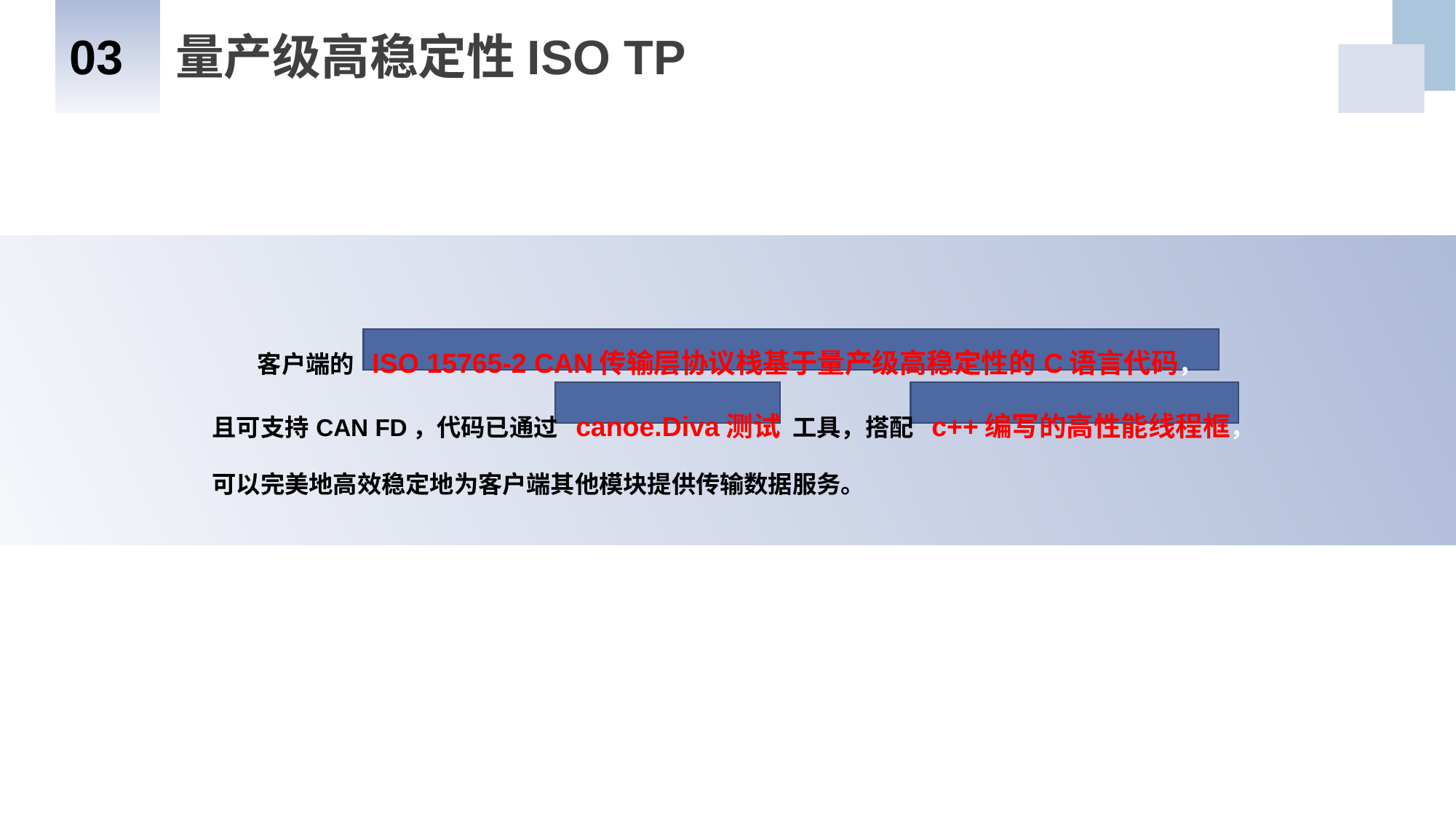

03   量产级高稳定性ISO TP

| 客户端的 ISO 15765-2 CAN传输层协议栈基于量产级高稳定性的C语言代码， 且可支持CAN FD，代码已通过 canoe.Diva测试 工具，搭配 c++编写的高性能线程框，可以完美地高效稳定地为客户端其他模块提供传输数据服务。 |
| --- |